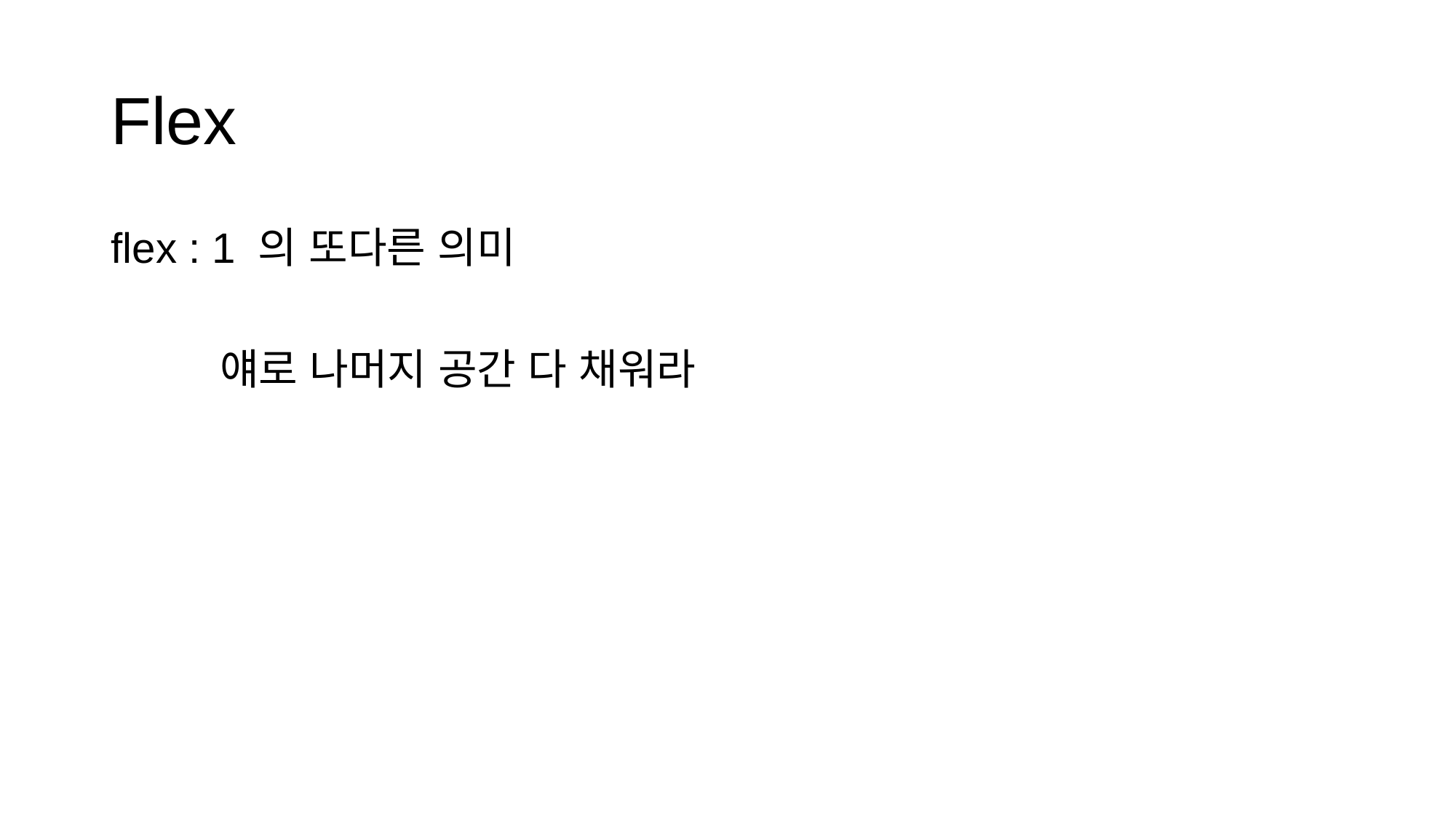

# Flex
flex : 1 의 또다른 의미

	얘로 나머지 공간 다 채워라